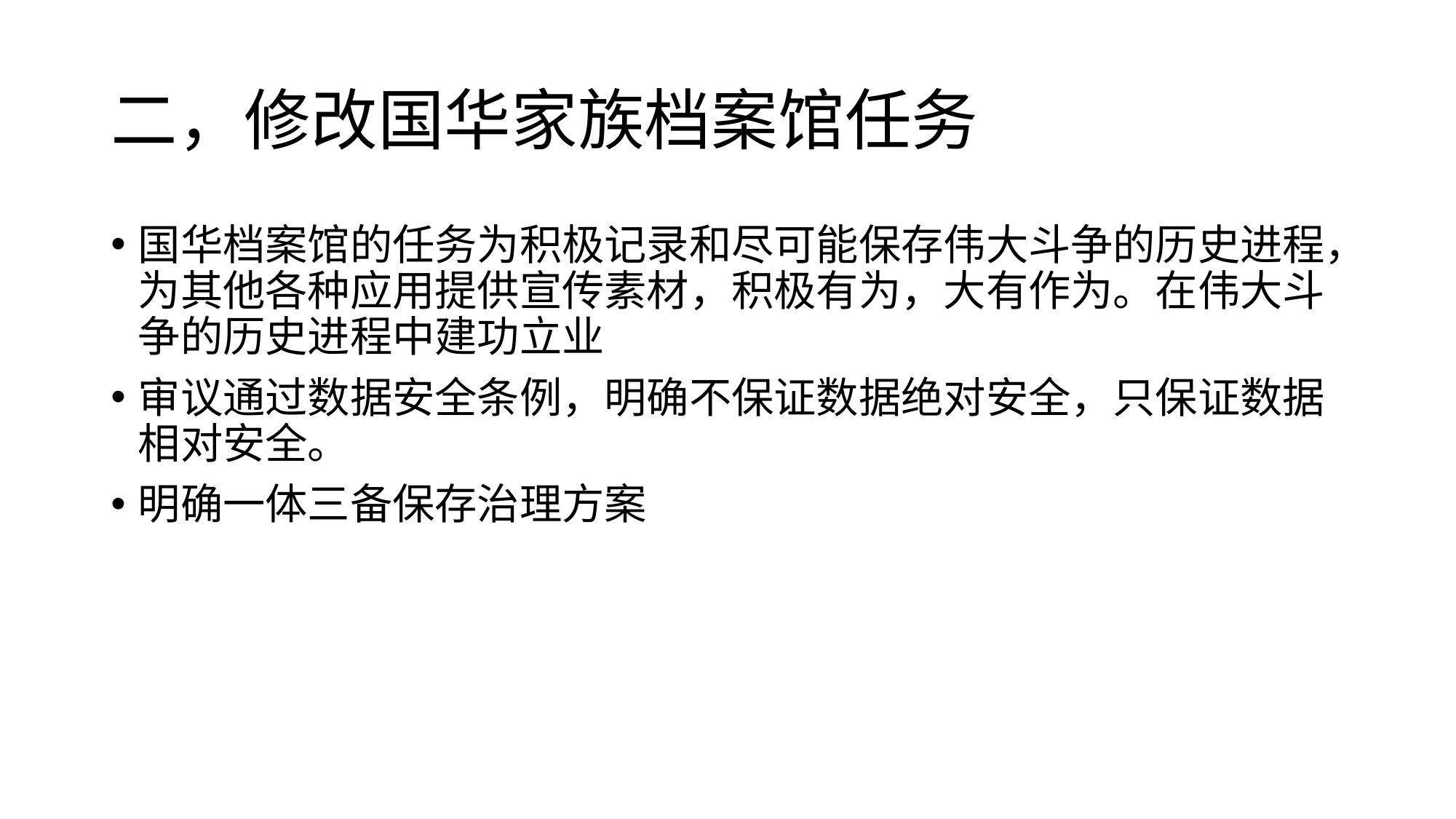

# 二，修改国华家族档案馆任务
国华档案馆的任务为积极记录和尽可能保存伟大斗争的历史进程，为其他各种应用提供宣传素材，积极有为，大有作为。在伟大斗争的历史进程中建功立业
审议通过数据安全条例，明确不保证数据绝对安全，只保证数据相对安全。
明确一体三备保存治理方案